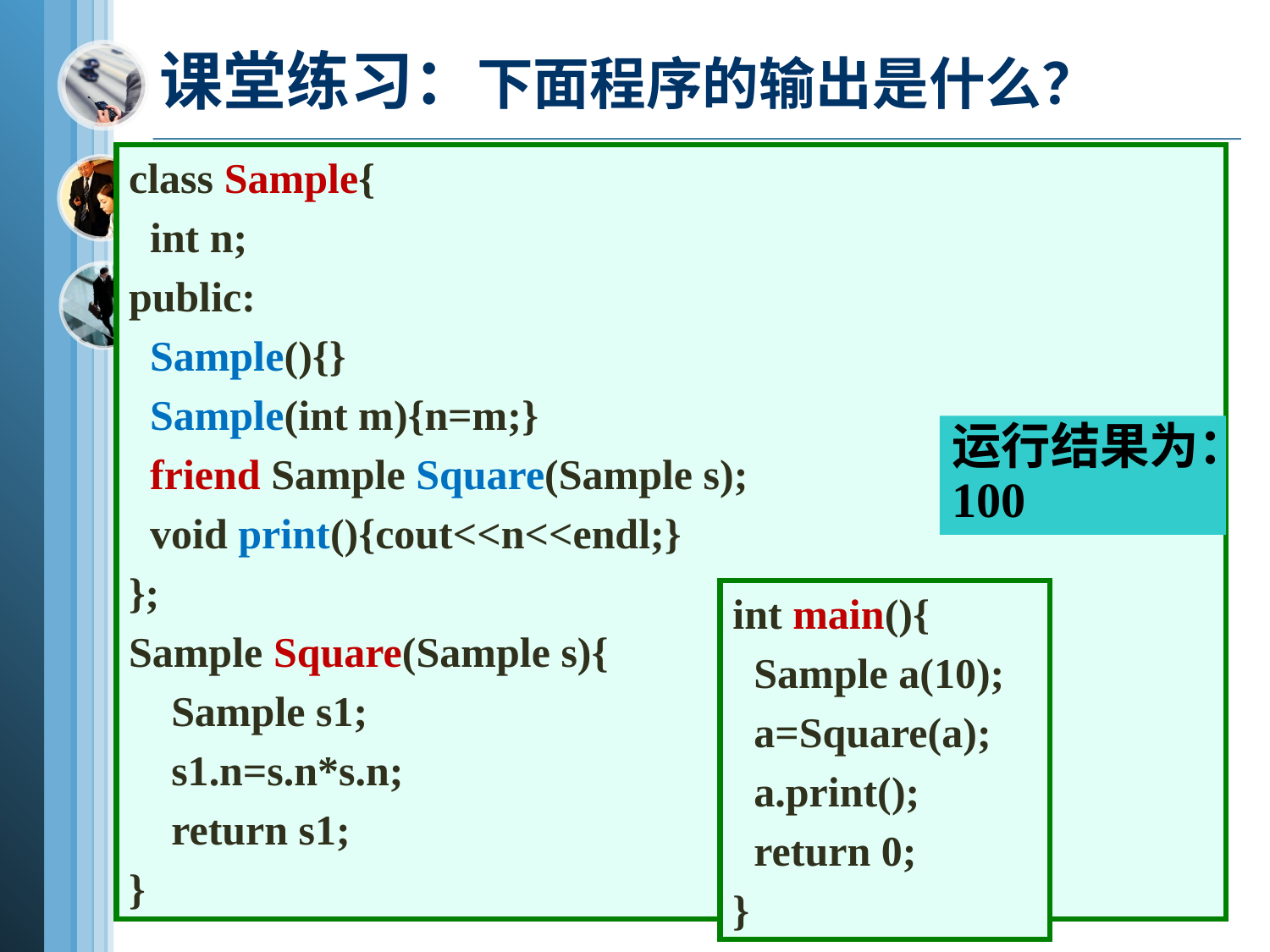

# 课堂练习：下面程序的输出是什么？
class Sample{
  int n;
public:
  Sample(){}
  Sample(int m){n=m;}
  friend Sample Square(Sample s);
  void print(){cout<<n<<endl;}
};
Sample Square(Sample s){
    Sample s1;
    s1.n=s.n*s.n;
    return s1;
}
运行结果为：
100
int main(){
  Sample a(10);
  a=Square(a);
  a.print();
  return 0;
}